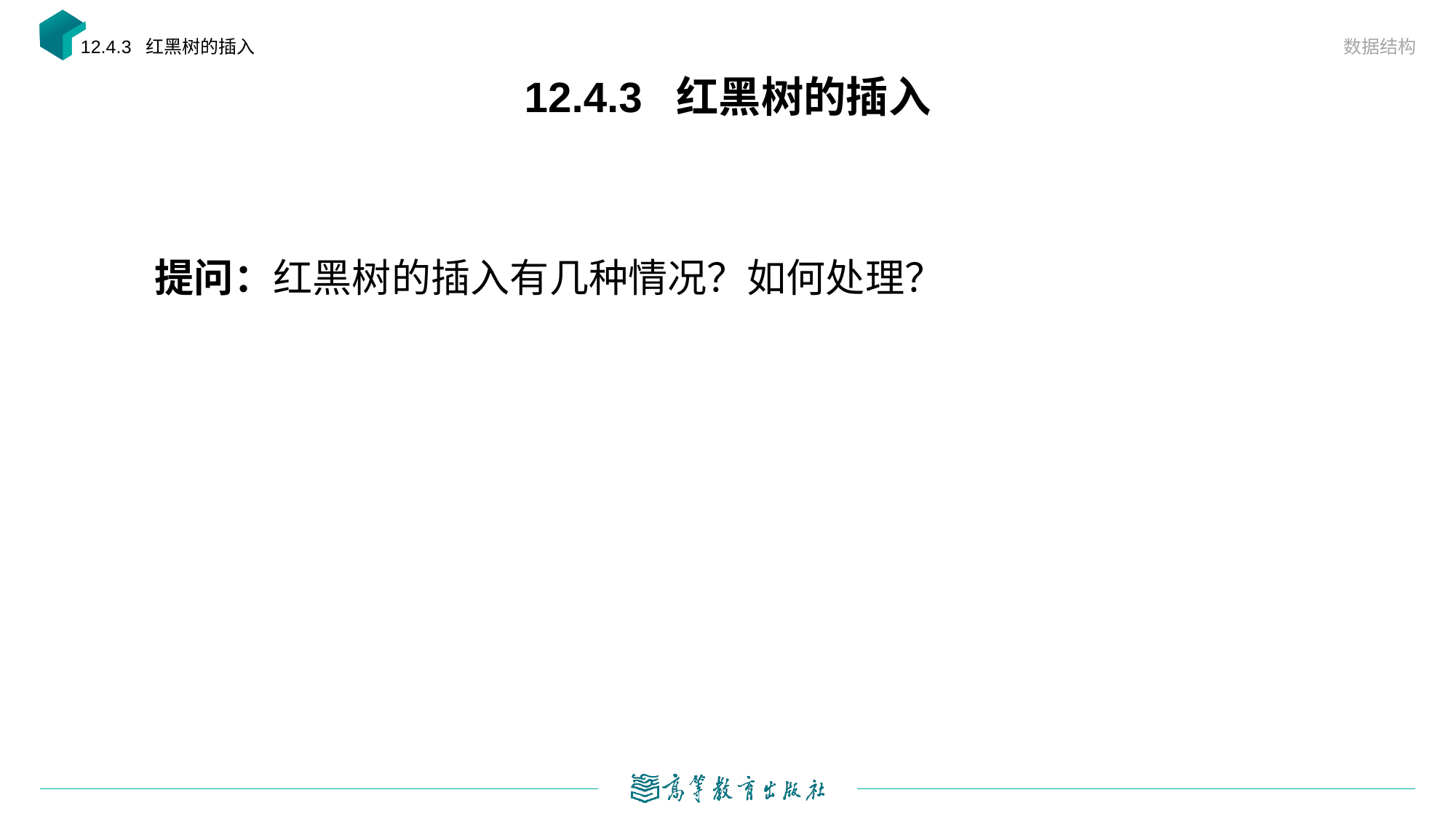

数据结构
12.4.3  红黑树的插入
# 12.4.3  红黑树的插入
提问：红黑树的插入有几种情况？如何处理？